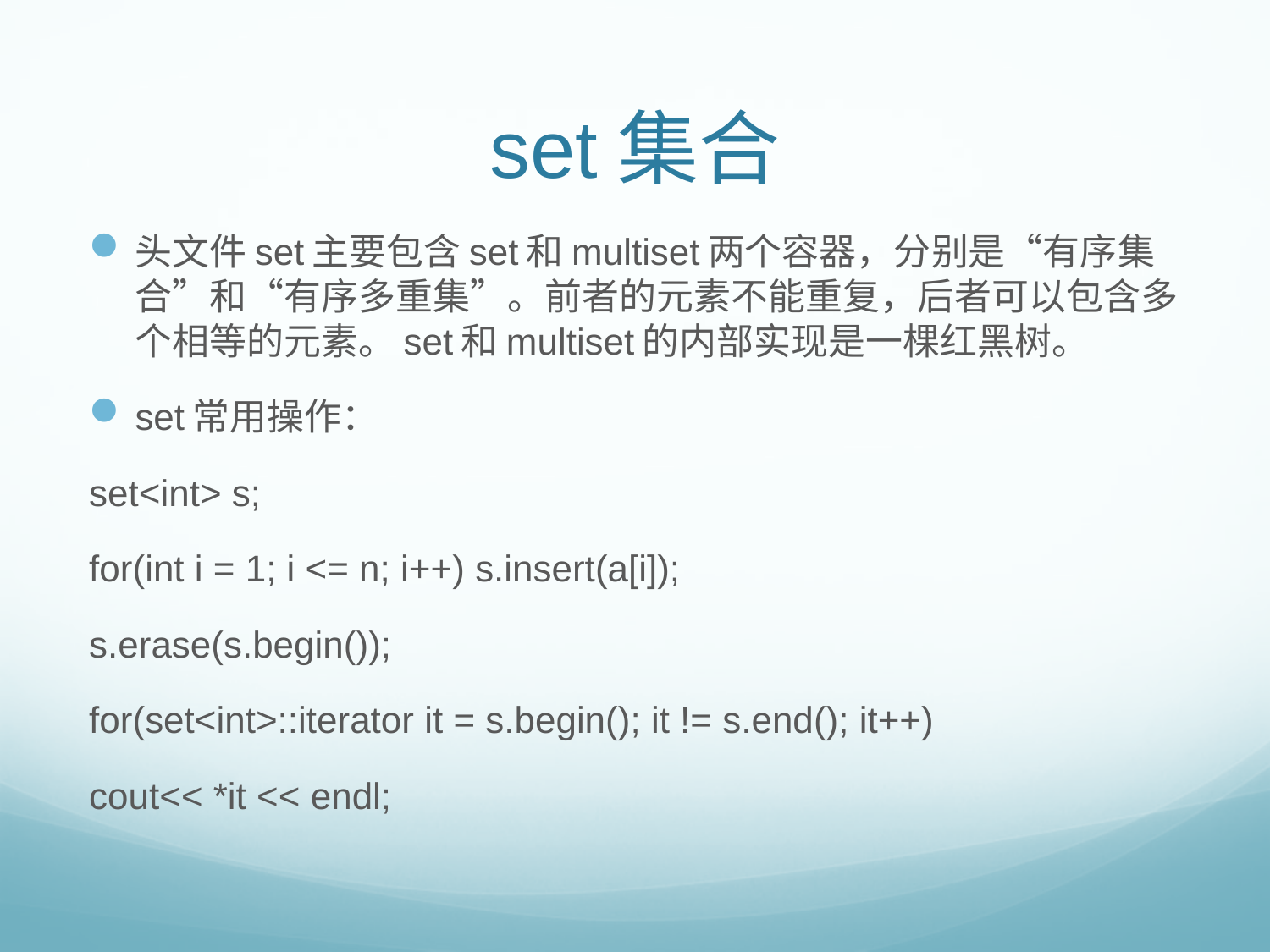

# set集合
头文件set主要包含set和multiset两个容器，分别是“有序集合”和“有序多重集”。前者的元素不能重复，后者可以包含多个相等的元素。set和multiset的内部实现是一棵红黑树。
set常用操作：
set<int> s;
for(int i = 1; i <= n; i++) s.insert(a[i]);
s.erase(s.begin());
for(set<int>::iterator it = s.begin(); it != s.end(); it++)
cout<< *it << endl;